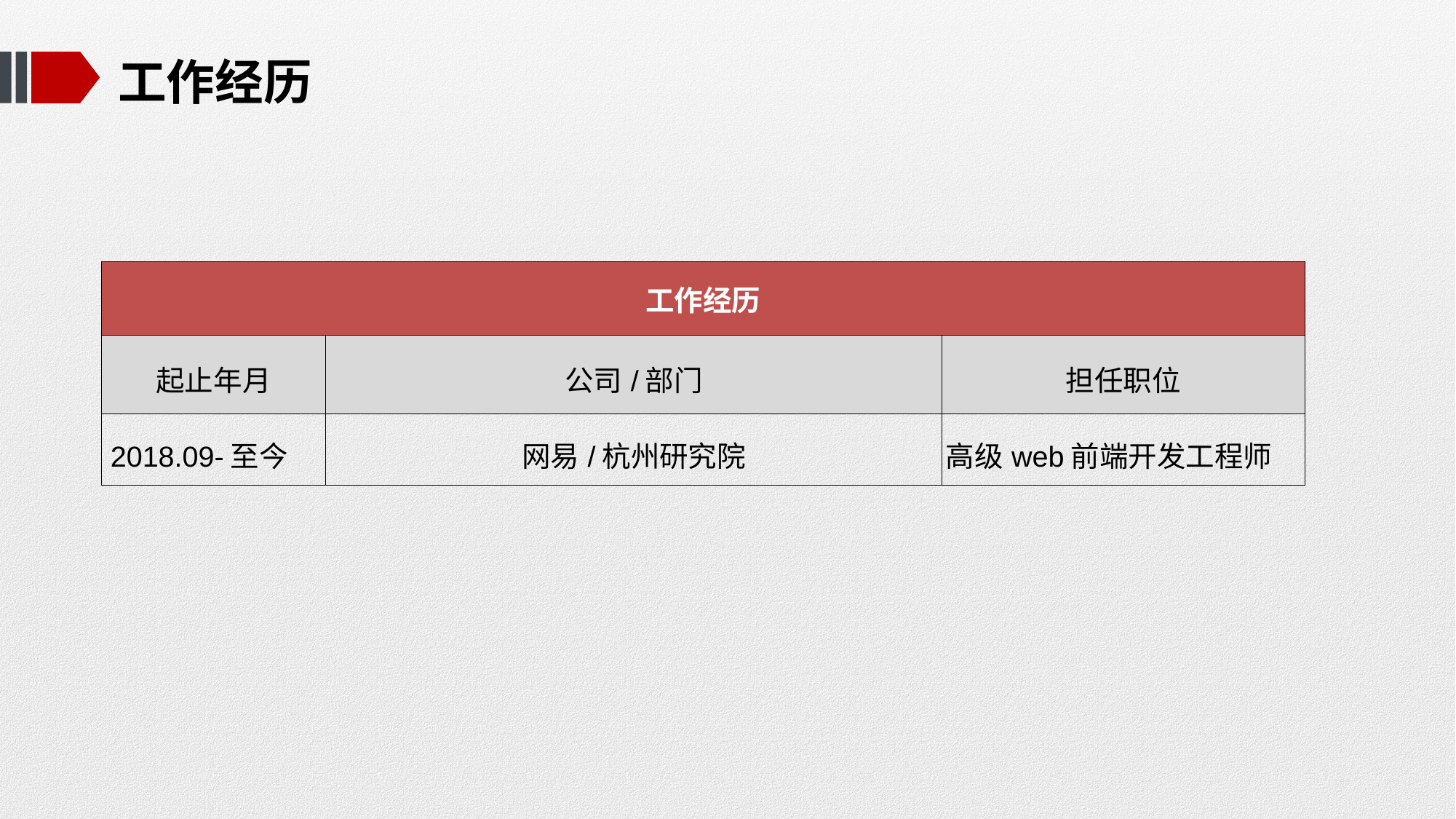

# 工作经历
| 工作经历 |  |  |
| --- | --- | --- |
| 起止年月 | 公司/部门 | 担任职位 |
| 2018.09-至今 | 网易/杭州研究院 | 高级web前端开发工程师 |